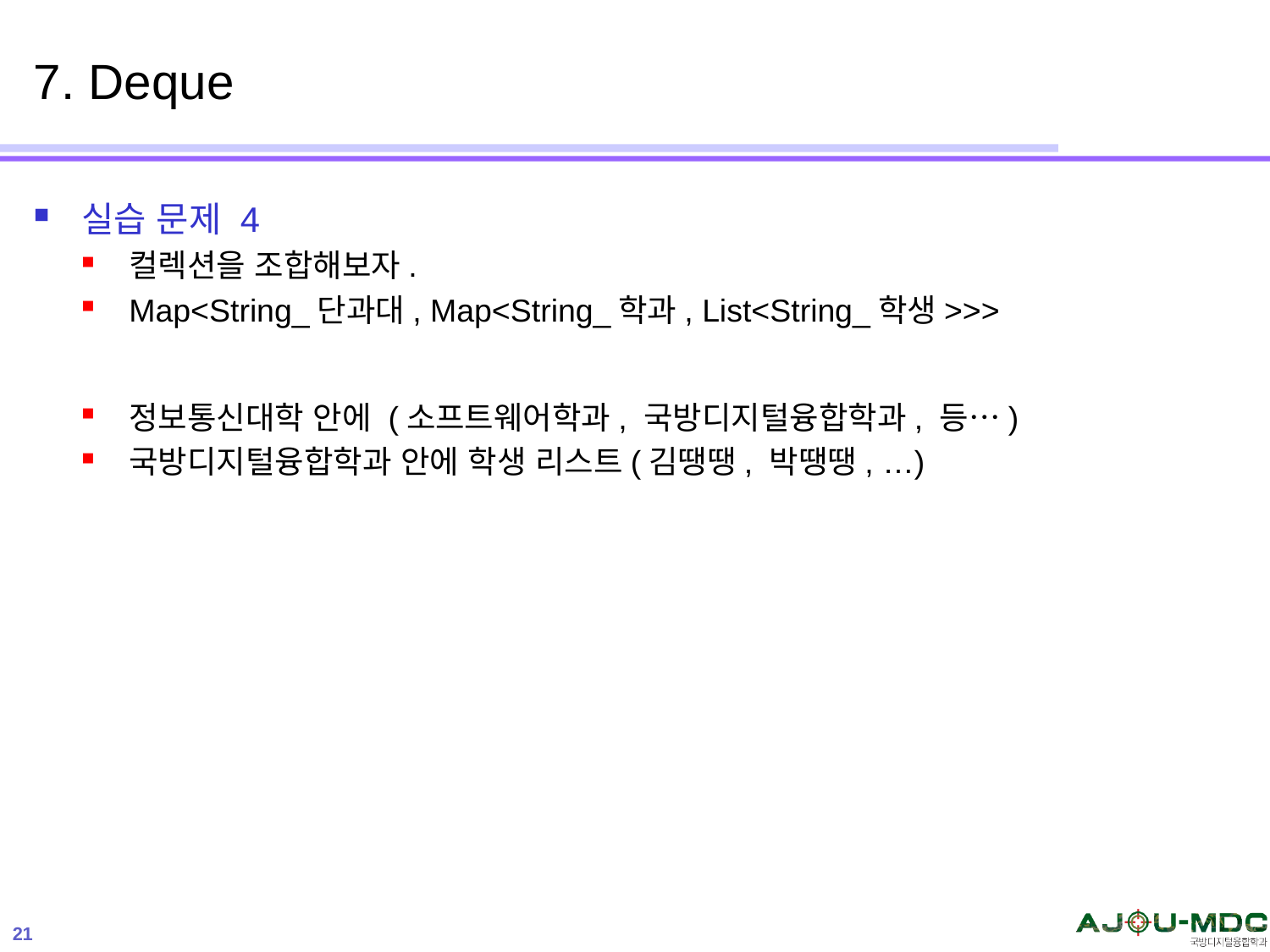

# 7. Deque
실습 문제 4
컬렉션을 조합해보자.
Map<String_단과대, Map<String_학과, List<String_학생>>>

정보통신대학 안에 (소프트웨어학과, 국방디지털융합학과, 등…)
국방디지털융합학과 안에 학생 리스트(김땡땡, 박땡땡, …)
21